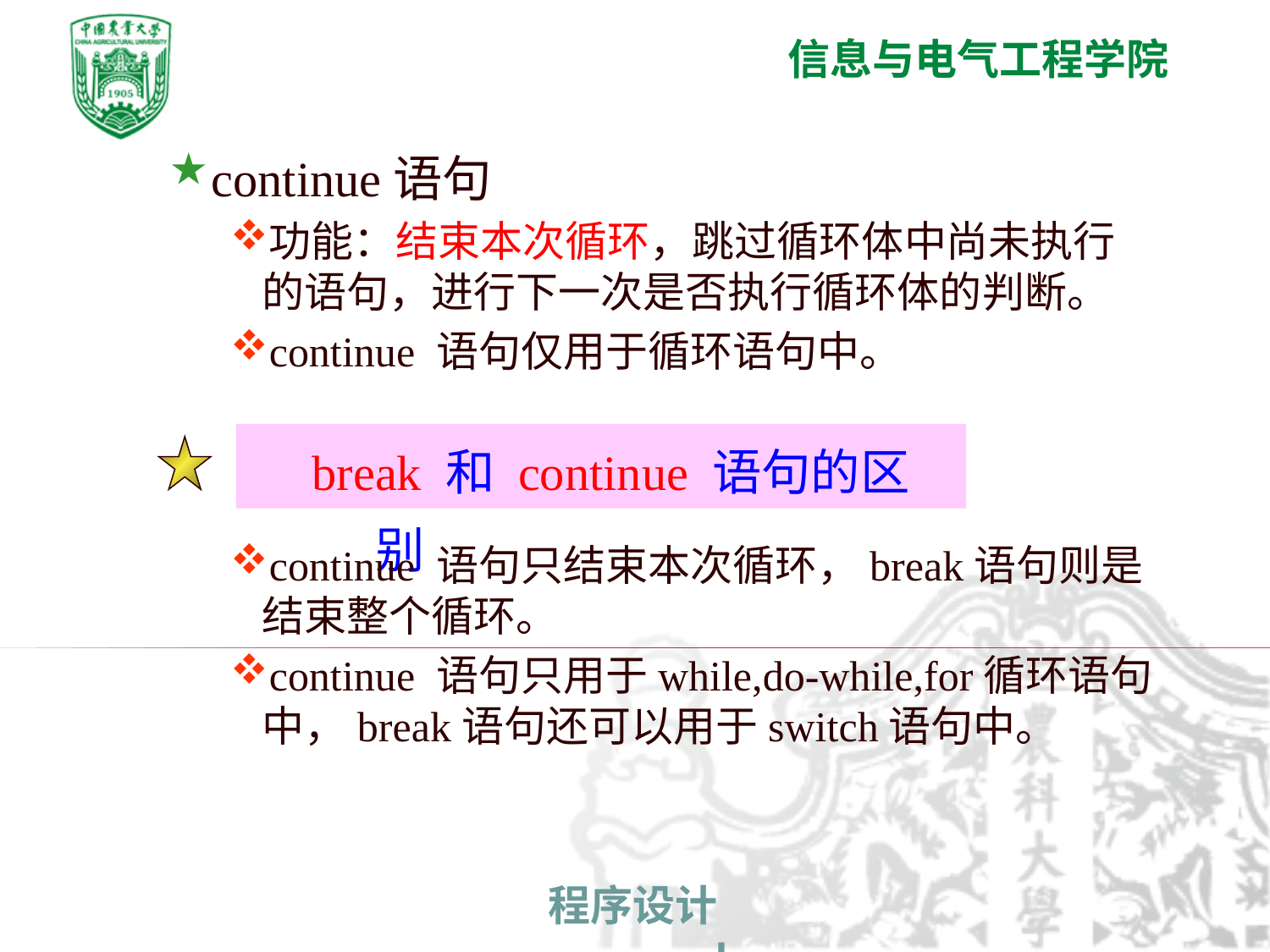

continue语句
功能：结束本次循环，跳过循环体中尚未执行的语句，进行下一次是否执行循环体的判断。
continue 语句仅用于循环语句中。
break 和 continue 语句的区别

continue 语句只结束本次循环，break语句则是结束整个循环。
continue 语句只用于while,do-while,for循环语句中，break语句还可以用于switch语句中。